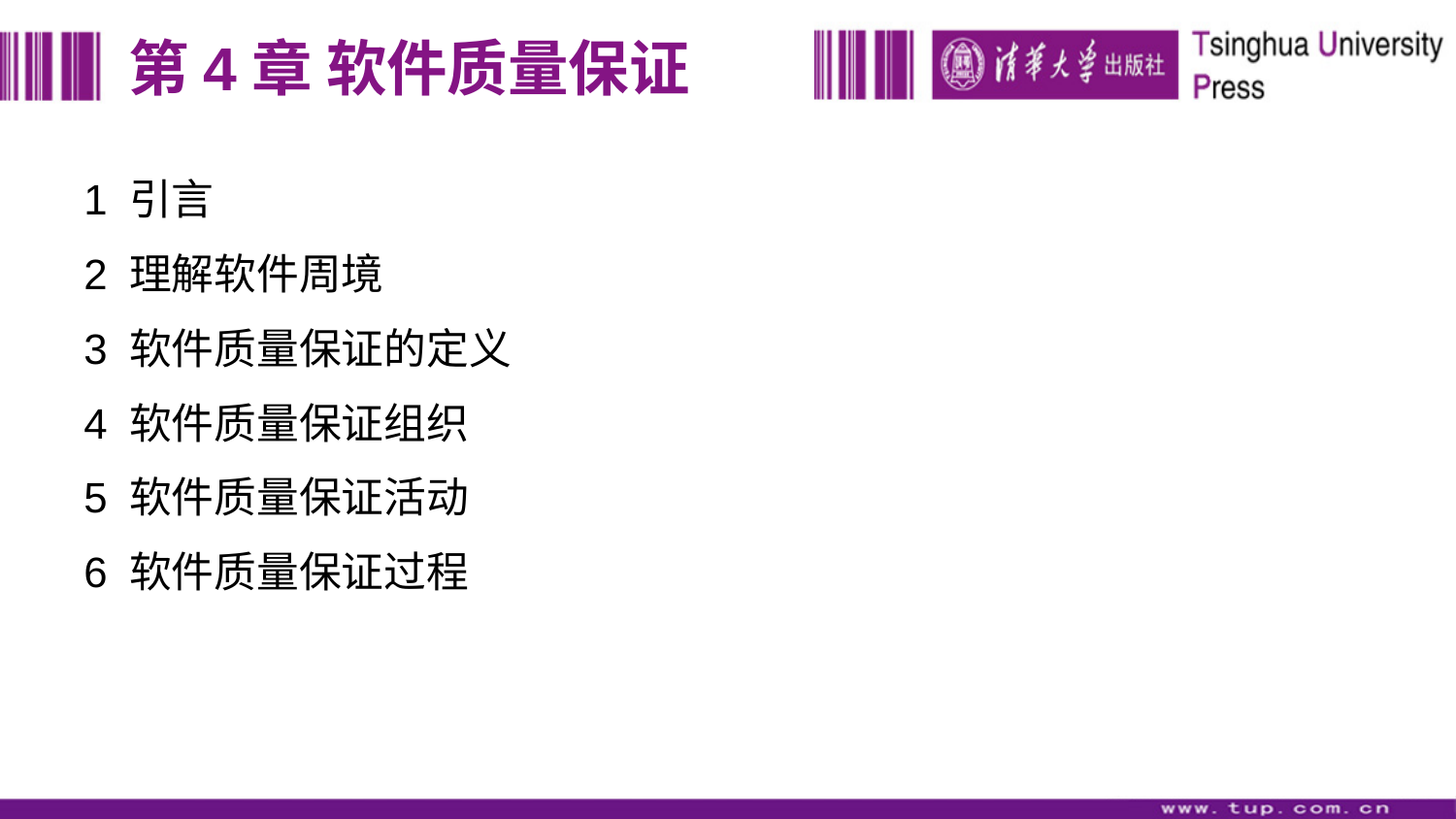

# 第4章 软件质量保证
1 引言
2 理解软件周境
3 软件质量保证的定义
4 软件质量保证组织
5 软件质量保证活动
6 软件质量保证过程